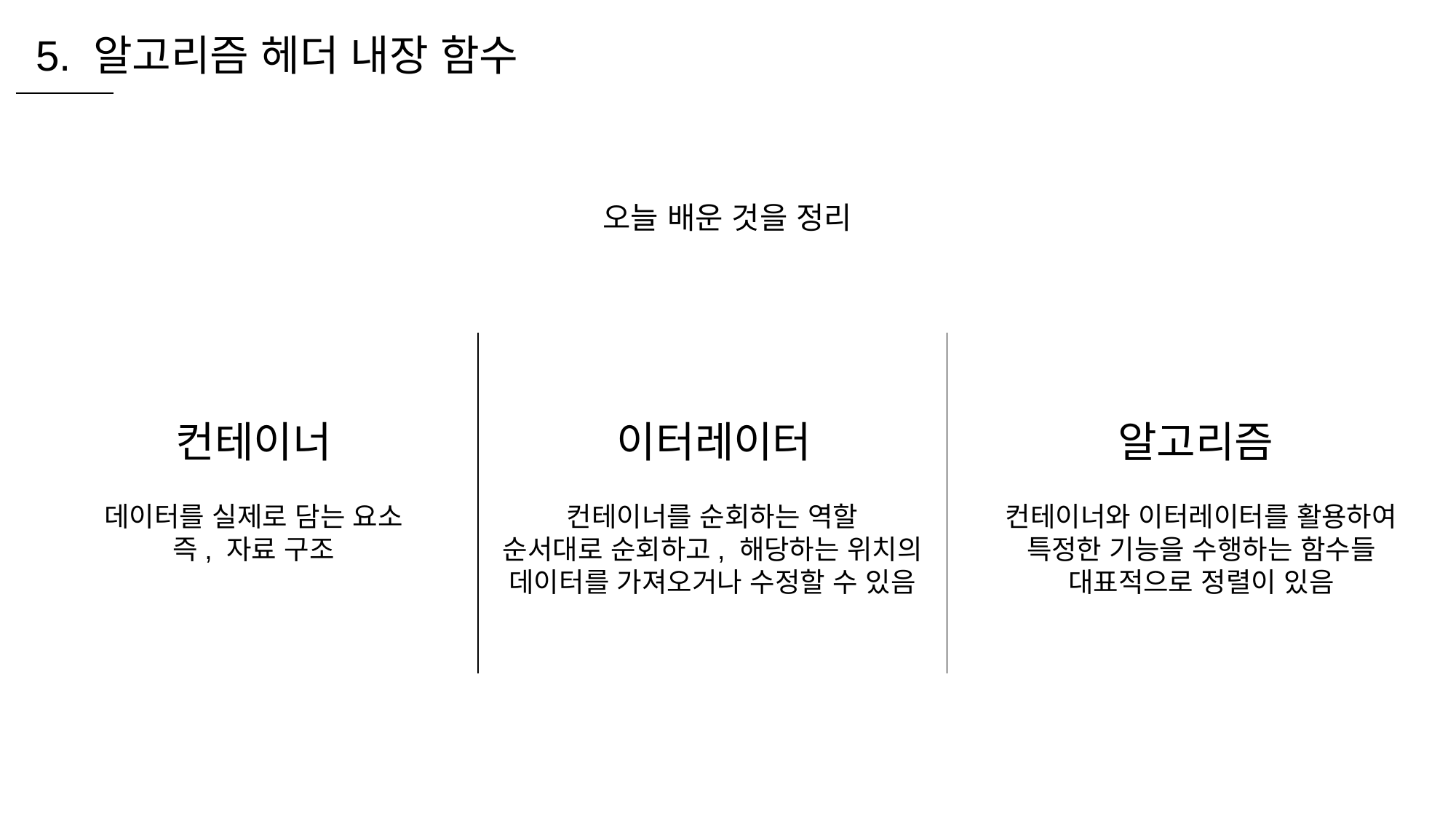

5. 알고리즘 헤더 내장 함수
오늘 배운 것을 정리
컨테이너
이터레이터
알고리즘
컨테이너와 이터레이터를 활용하여
특정한 기능을 수행하는 함수들
대표적으로 정렬이 있음
컨테이너를 순회하는 역할
순서대로 순회하고, 해당하는 위치의
데이터를 가져오거나 수정할 수 있음
데이터를 실제로 담는 요소
즉, 자료 구조